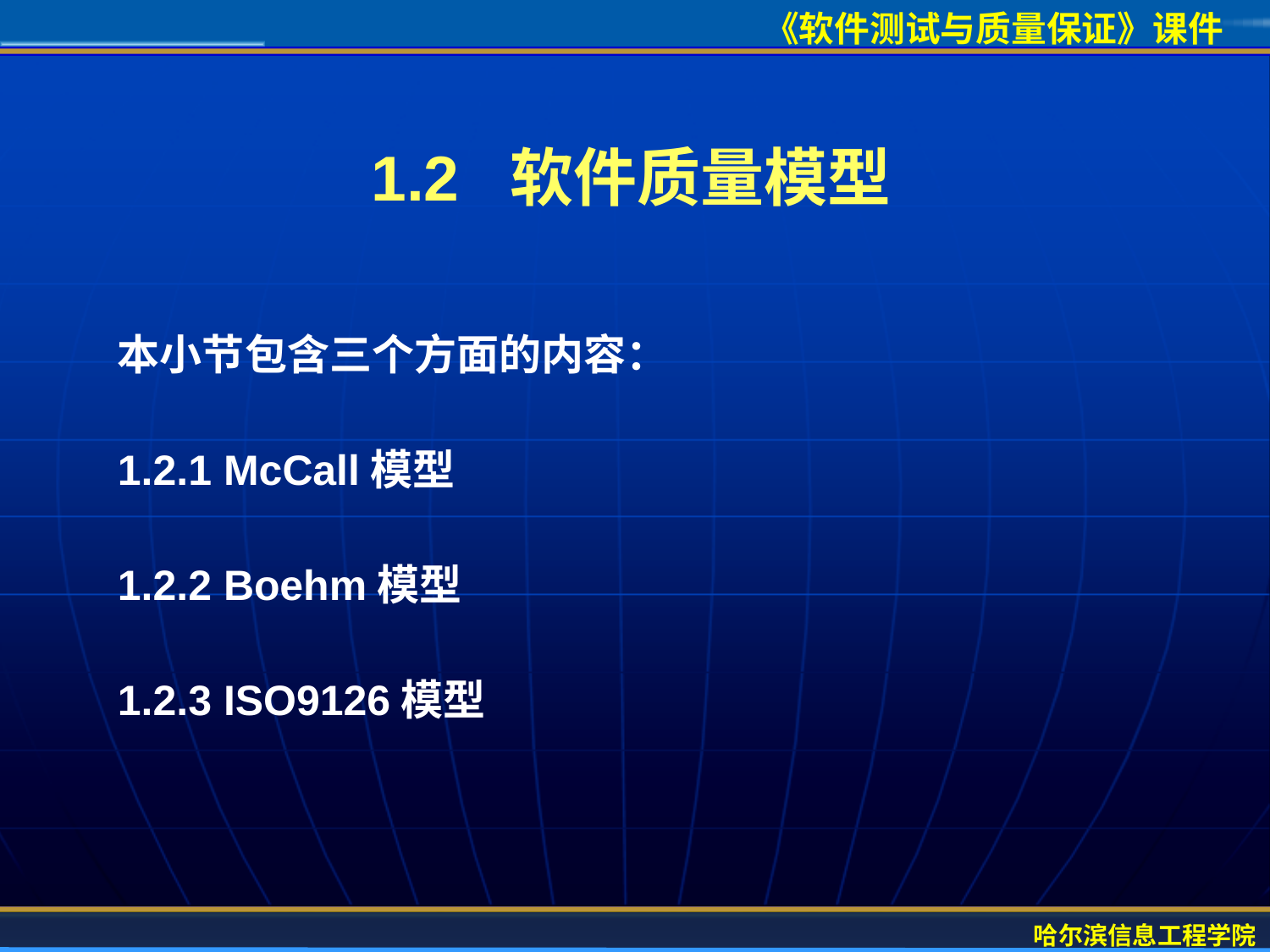

# 1.2  软件质量模型
本小节包含三个方面的内容：
1.2.1 McCall模型
1.2.2 Boehm模型
1.2.3 ISO9126模型